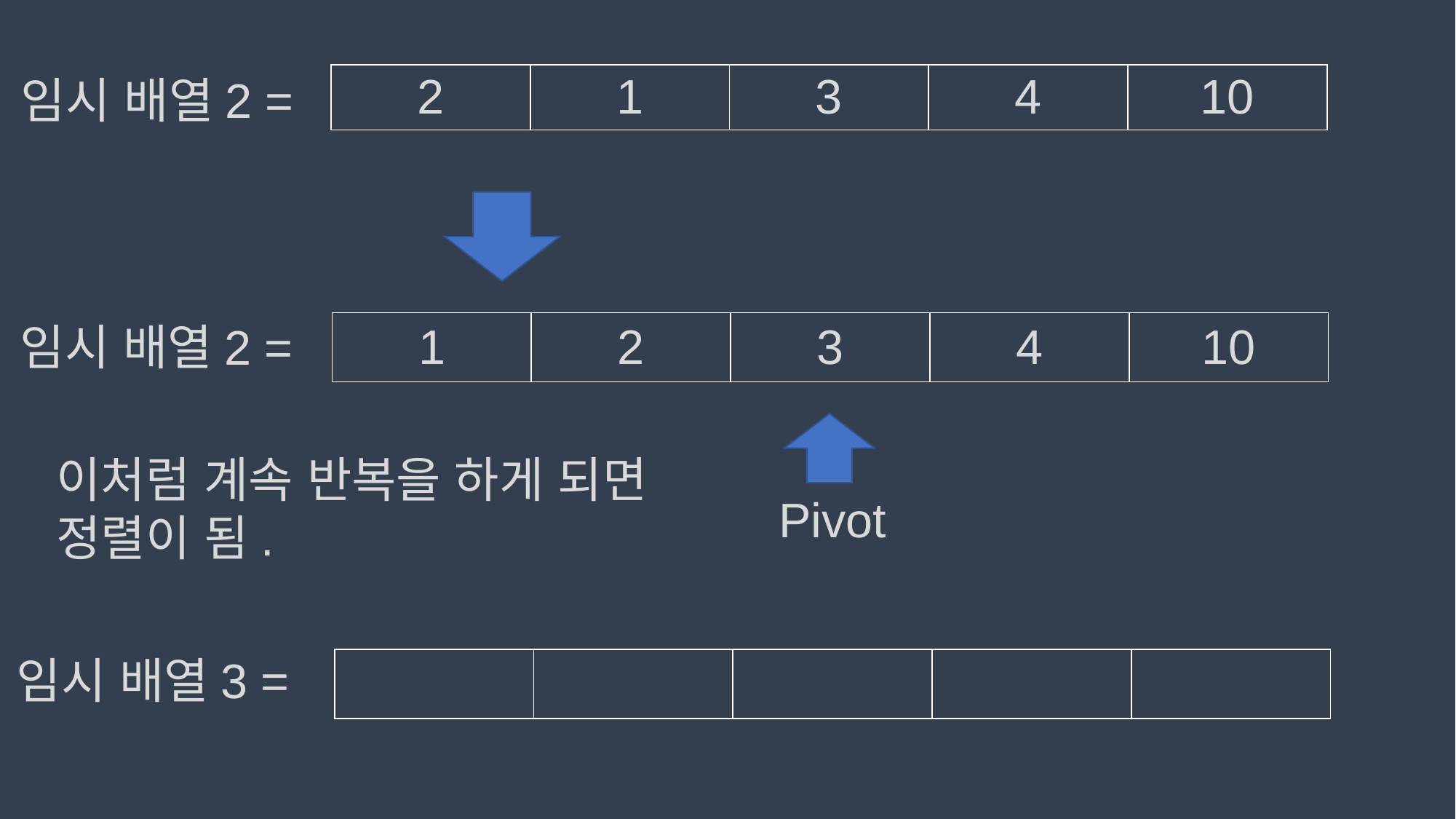

임시 배열2 =
| 2 | 1 | 3 | 4 | 10 |
| --- | --- | --- | --- | --- |

임시 배열2 =
| 1 | 2 | 3 | 4 | 10 |
| --- | --- | --- | --- | --- |

이처럼 계속 반복을 하게 되면 정렬이 됨.
Pivot
임시 배열3 =
|  |  |  |  |  |
| --- | --- | --- | --- | --- |